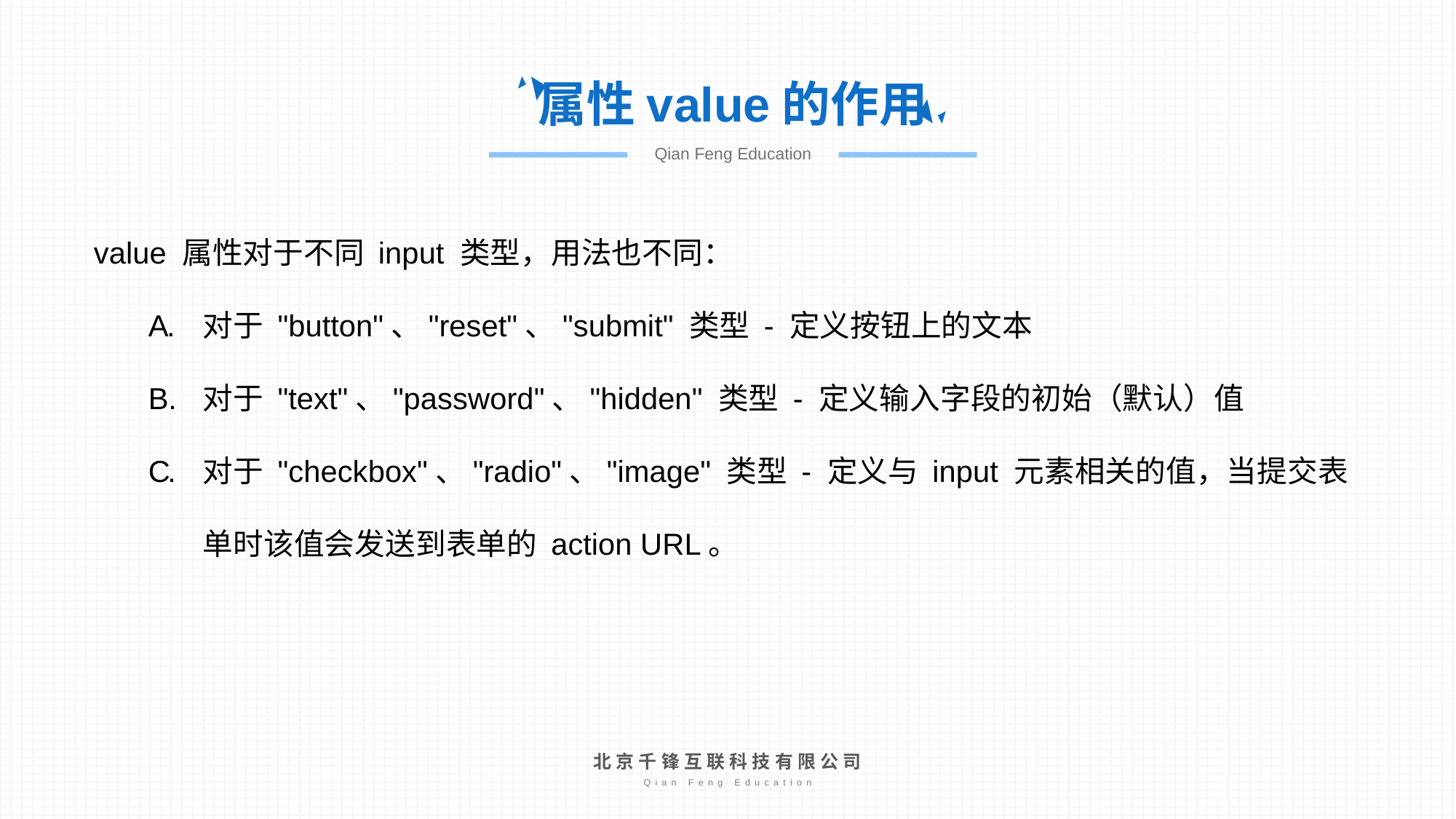

属性value的作用

Qian Feng Education

value 属性对于不同 input 类型，用法也不同：
对于 "button"、"reset"、"submit" 类型 - 定义按钮上的文本
对于 "text"、"password"、"hidden" 类型 - 定义输入字段的初始（默认）值
对于 "checkbox"、"radio"、"image" 类型 - 定义与 input 元素相关的值，当提交表单时该值会发送到表单的 action URL。
北京千锋互联科技有限公司
Qian Feng Education